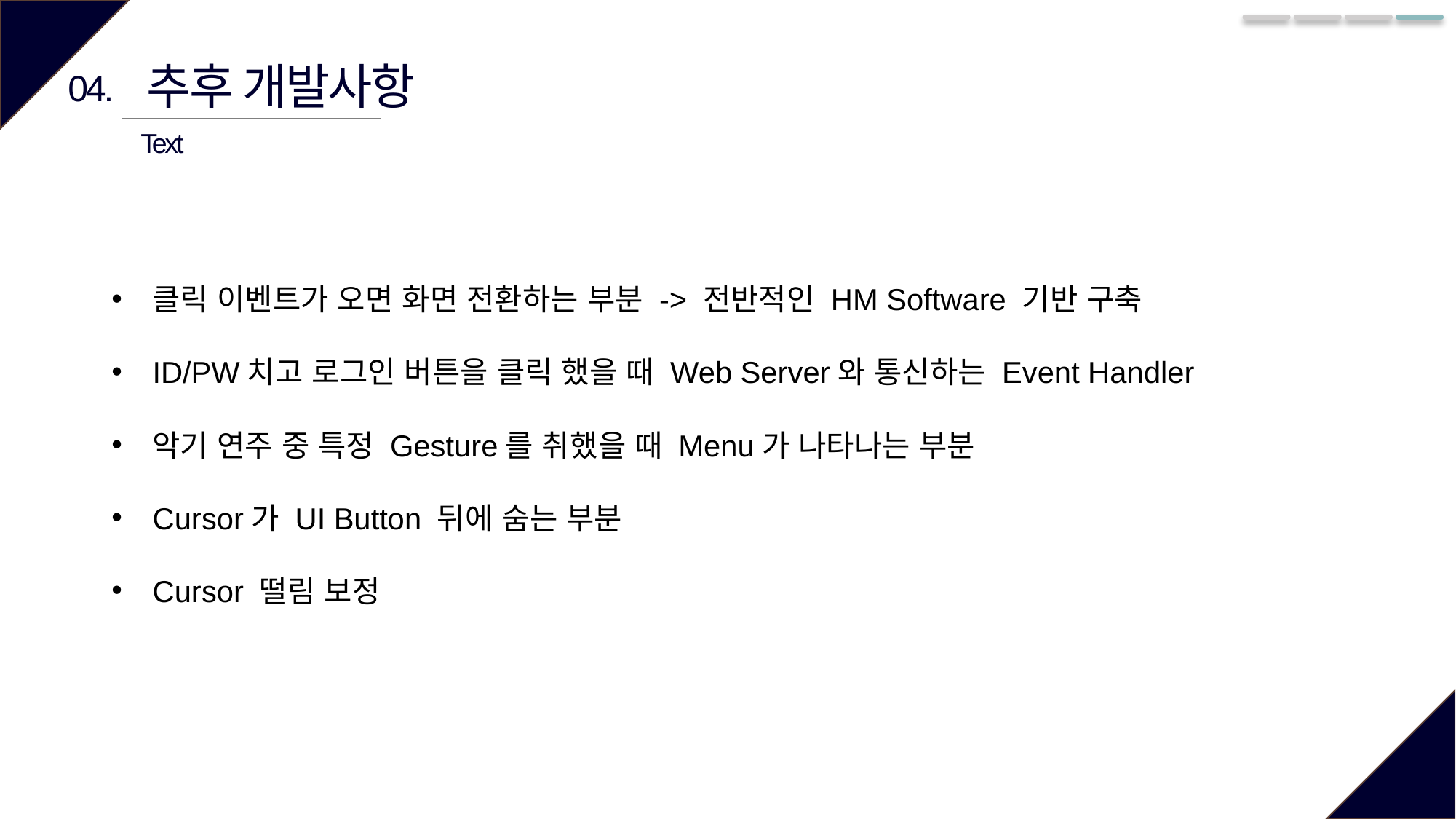

추후 개발사항
04.
Text
클릭 이벤트가 오면 화면 전환하는 부분 -> 전반적인 HM Software 기반 구축

ID/PW치고 로그인 버튼을 클릭 했을 때 Web Server와 통신하는 Event Handler

악기 연주 중 특정 Gesture를 취했을 때 Menu가 나타나는 부분

Cursor가 UI Button 뒤에 숨는 부분

Cursor 떨림 보정